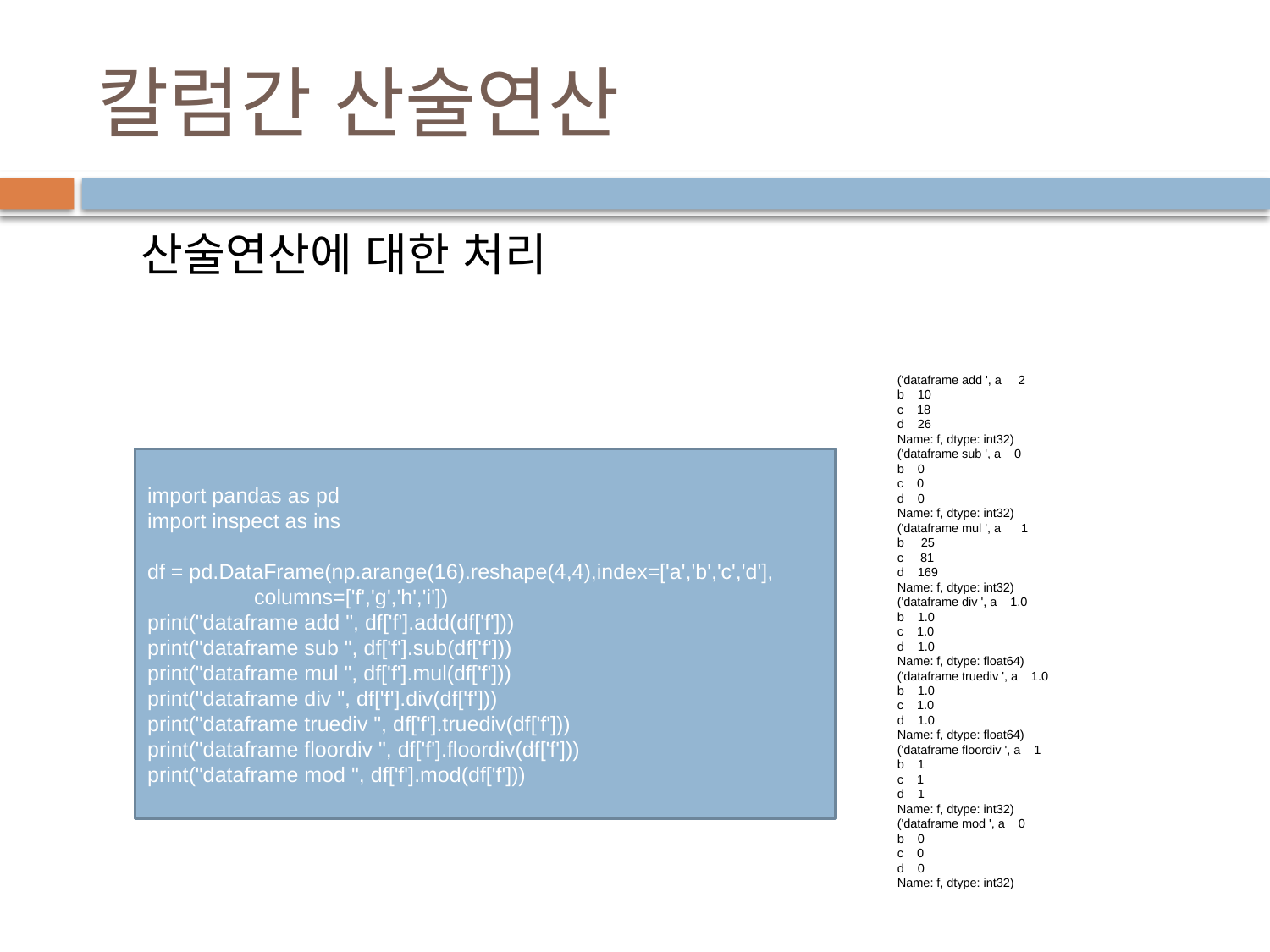

# 칼럼간 산술연산
산술연산에 대한 처리
('dataframe add ', a     2
b    10
c    18
d    26
Name: f, dtype: int32)
('dataframe sub ', a    0
b    0
c    0
d    0
Name: f, dtype: int32)
('dataframe mul ', a      1
b     25
c     81
d    169
Name: f, dtype: int32)
('dataframe div ', a    1.0
b    1.0
c    1.0
d    1.0
Name: f, dtype: float64)
('dataframe truediv ', a    1.0
b    1.0
c    1.0
d    1.0
Name: f, dtype: float64)
('dataframe floordiv ', a    1
b    1
c    1
d    1
Name: f, dtype: int32)
('dataframe mod ', a    0
b    0
c    0
d    0
Name: f, dtype: int32)
import pandas as pd
import inspect as ins

df = pd.DataFrame(np.arange(16).reshape(4,4),index=['a','b','c','d'],
                  columns=['f','g','h','i'])
print("dataframe add ", df['f'].add(df['f']))
print("dataframe sub ", df['f'].sub(df['f']))
print("dataframe mul ", df['f'].mul(df['f']))
print("dataframe div ", df['f'].div(df['f']))
print("dataframe truediv ", df['f'].truediv(df['f']))
print("dataframe floordiv ", df['f'].floordiv(df['f']))
print("dataframe mod ", df['f'].mod(df['f']))